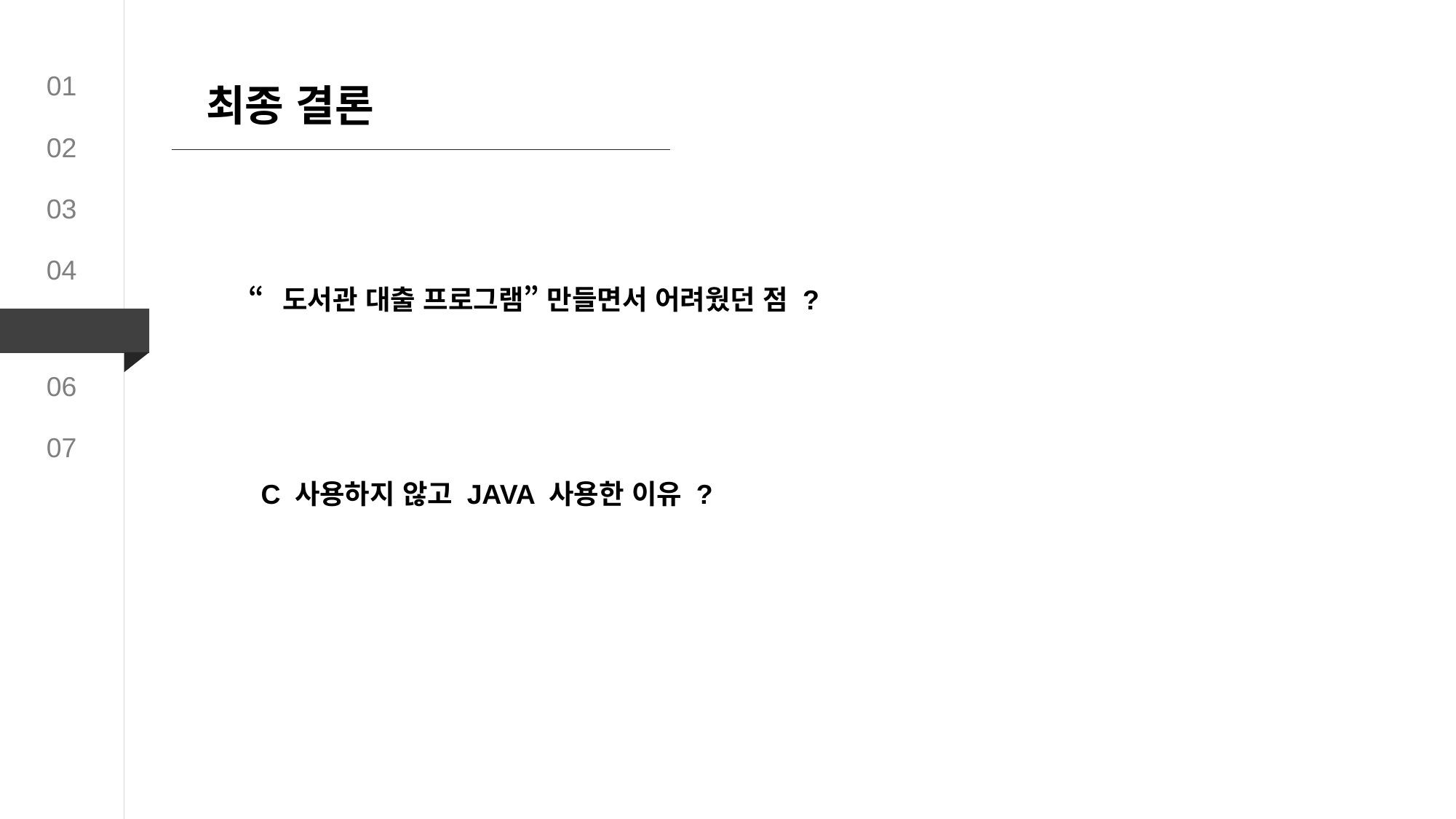

01
최종 결론
02
03
04
“도서관 대출 프로그램” 만들면서 어려웠던 점 ?

05
06
07
C 사용하지 않고 JAVA 사용한 이유 ?